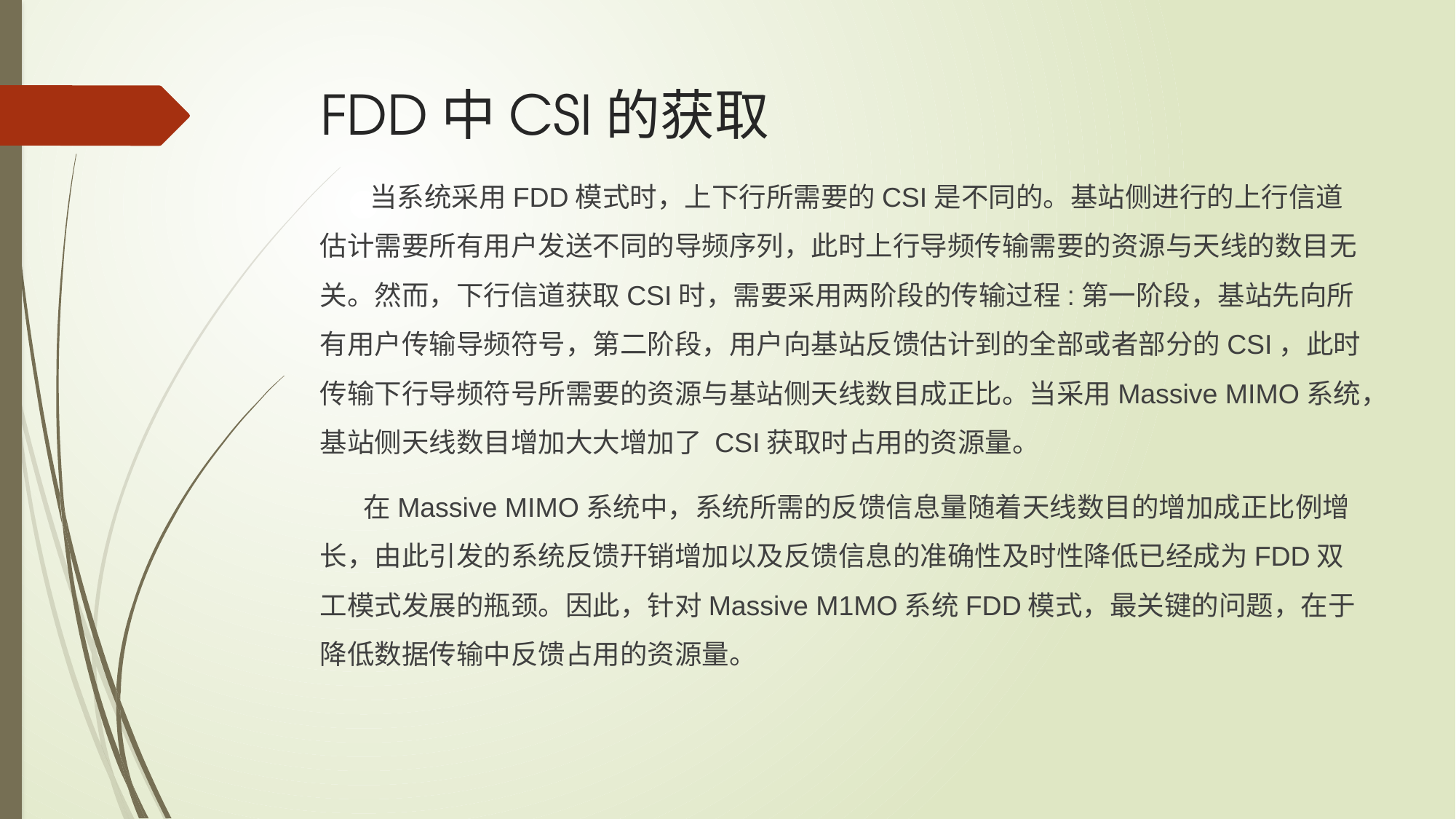

# FDD中CSI的获取
       当系统采用FDD模式时，上下行所需要的CSI是不同的。基站侧进行的上行信道估计需要所有用户发送不同的导频序列，此时上行导频传输需要的资源与天线的数目无关。然而，下行信道获取CSI时，需要采用两阶段的传输过程:第一阶段，基站先向所有用户传输导频符号，第二阶段，用户向基站反馈估计到的全部或者部分的CSI，此时传输下行导频符号所需要的资源与基站侧天线数目成正比。当采用Massive MIMO系统，基站侧天线数目增加大大增加了 CSI获取时占用的资源量。
      在Massive MIMO系统中，系统所需的反馈信息量随着天线数目的增加成正比例增长，由此引发的系统反馈幵销增加以及反馈信息的准确性及时性降低已经成为FDD双工模式发展的瓶颈。因此，针对Massive M1MO系统FDD模式，最关键的问题，在于降低数据传输中反馈占用的资源量。